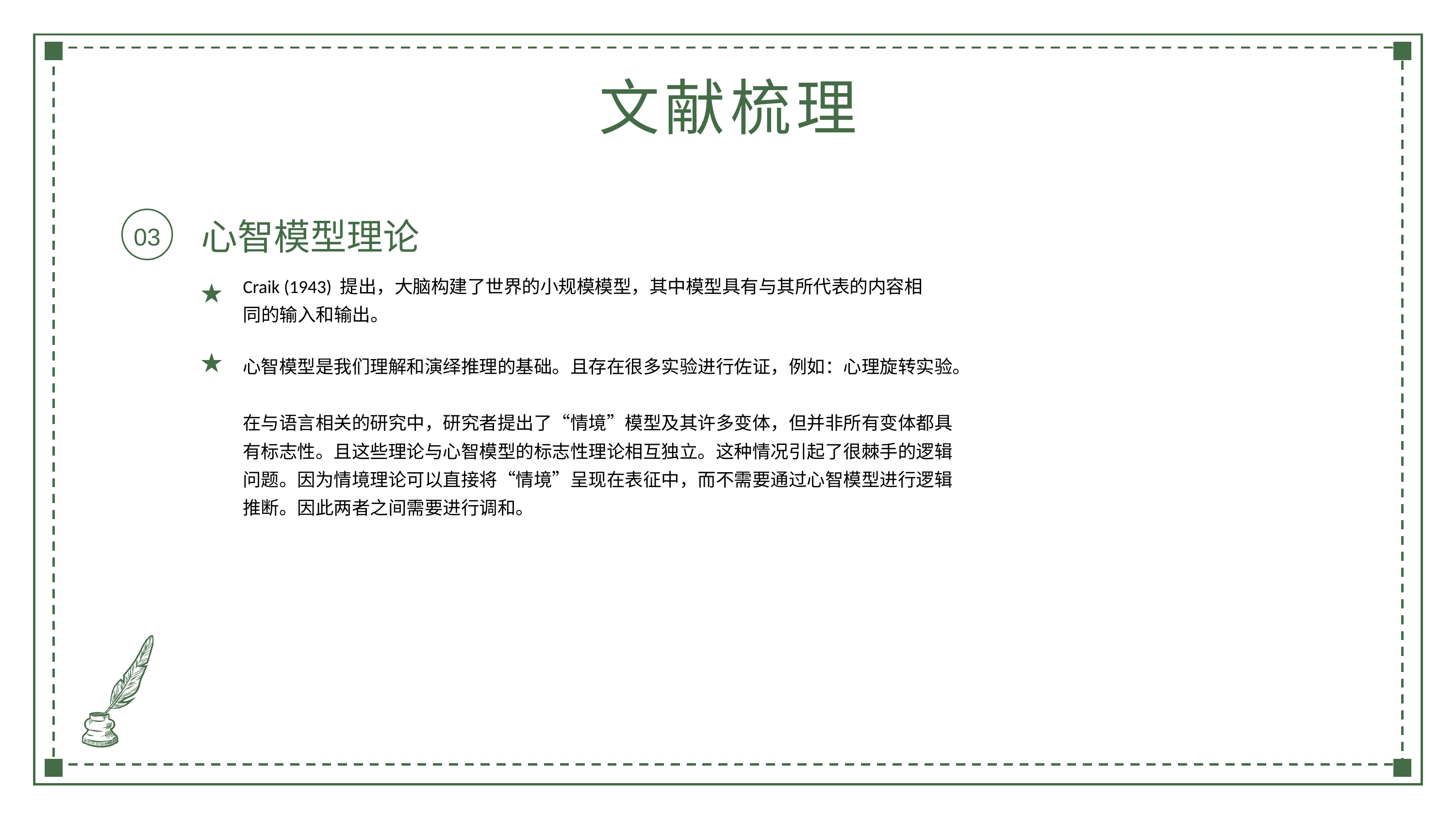

文献梳理
心智模型理论

03
Craik (1943) 提出，大脑构建了世界的小规模模型，其中模型具有与其所代表的内容相同的输入和输出。

心智模型是我们理解和演绎推理的基础。且存在很多实验进行佐证，例如：心理旋转实验。

在与语言相关的研究中，研究者提出了“情境”模型及其许多变体，但并非所有变体都具有标志性。且这些理论与心智模型的标志性理论相互独立。这种情况引起了很棘手的逻辑问题。因为情境理论可以直接将“情境”呈现在表征中，而不需要通过心智模型进行逻辑推断。因此两者之间需要进行调和。